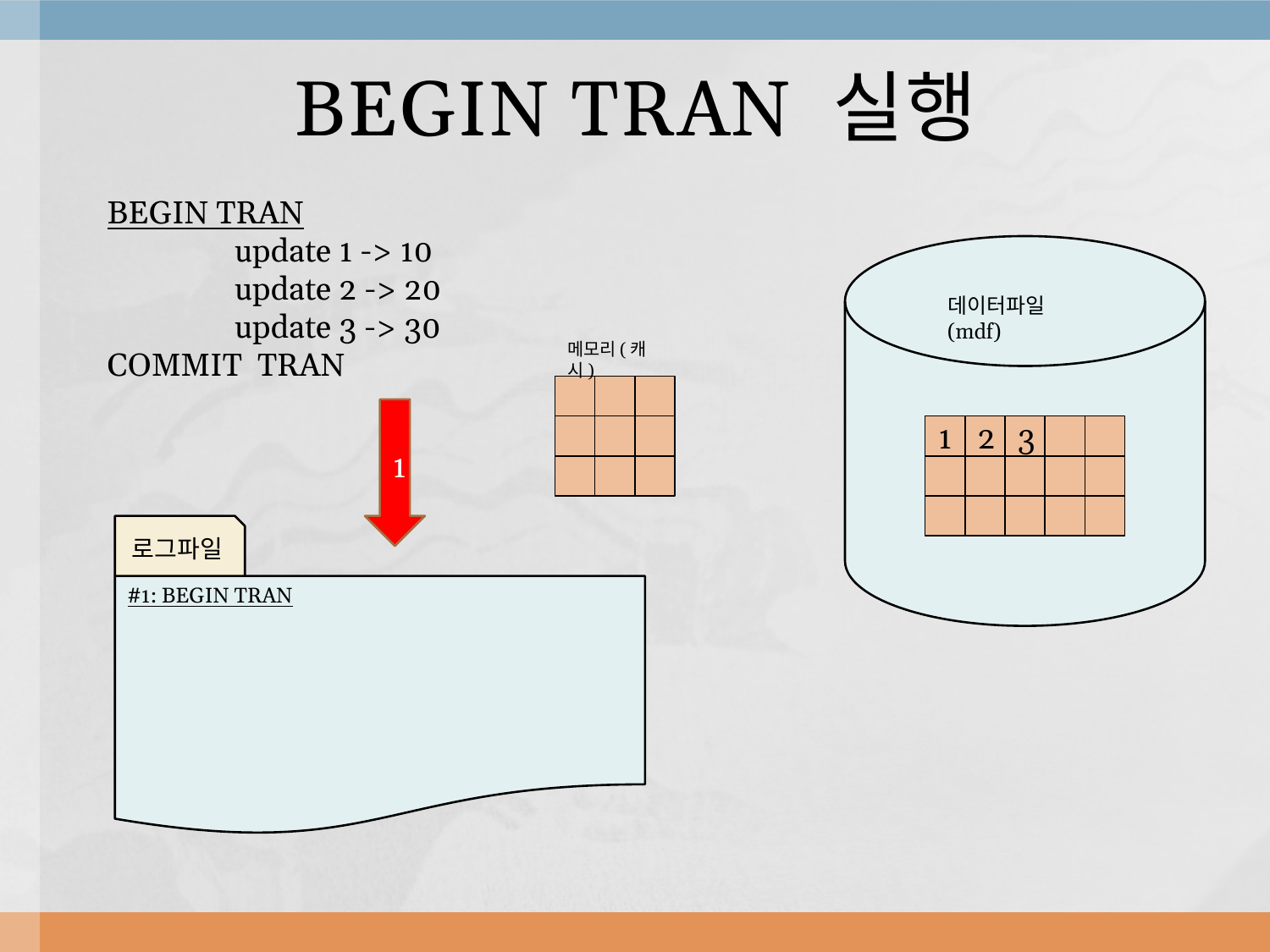

# BEGIN TRAN 실행
BEGIN TRAN
	update 1 -> 10
	update 2 -> 20
	update 3 -> 30
COMMIT  TRAN

데이터파일(mdf)
메모리(캐시)

1
1
2
3

로그파일
#1: BEGIN TRAN